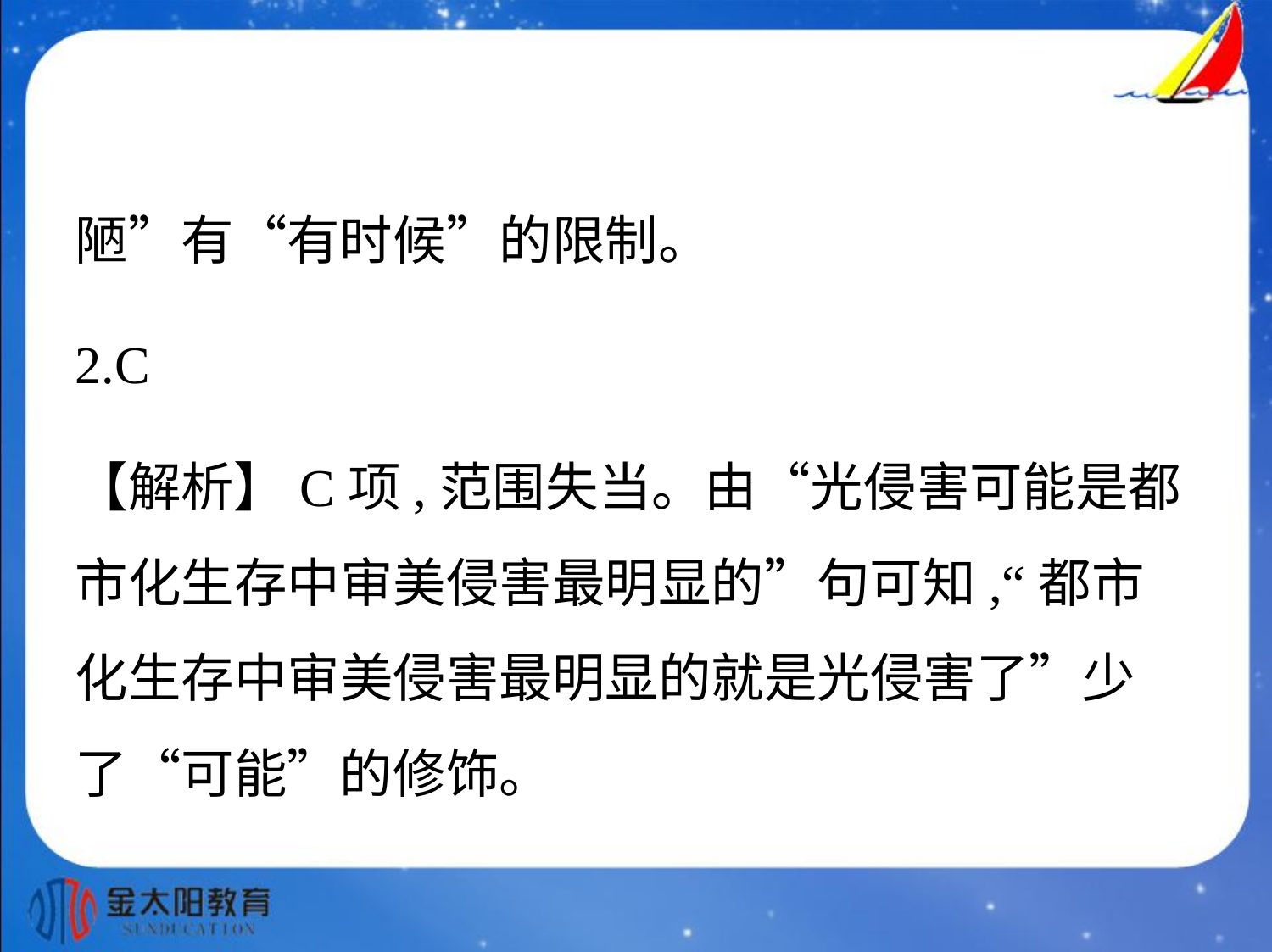

陋”有“有时候”的限制。
2.C
【解析】C项,范围失当。由“光侵害可能是都
市化生存中审美侵害最明显的”句可知,“都市
化生存中审美侵害最明显的就是光侵害了”少
了“可能”的修饰。